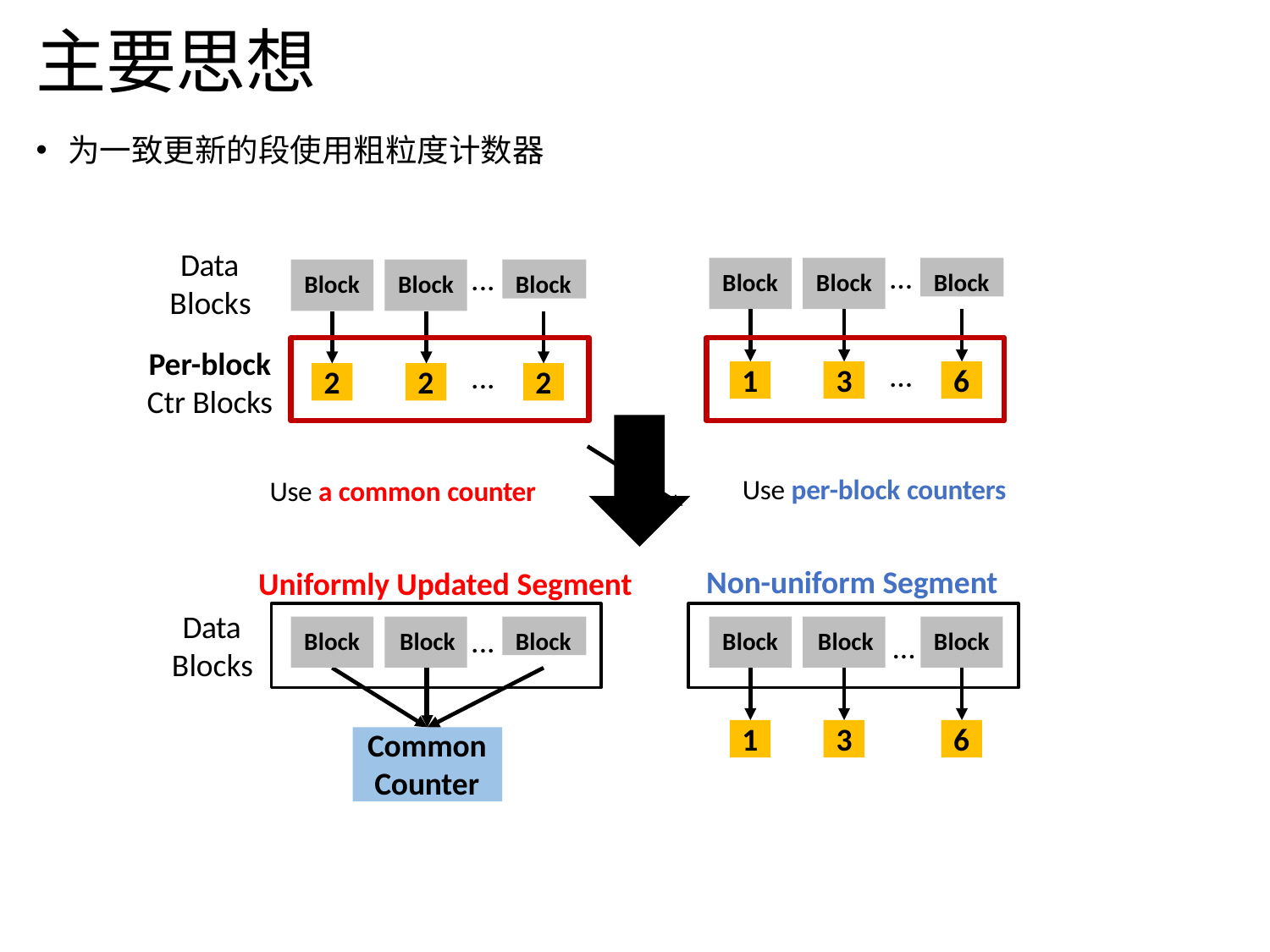

主要思想
为一致更新的段使用粗粒度计数器
Data  Blocks
...
...

Block

Block
Block
Block
Block
Block

Per-block
Ctr Blocks
...
...
1
3
6
2
2
2
Use per-block counters
Use a common counter
Non-uniform Segment
Uniformly Updated Segment

Data  Blocks

Block

...
Block	Block
Block	Block
Block
...

1
3
6
Common
Counter